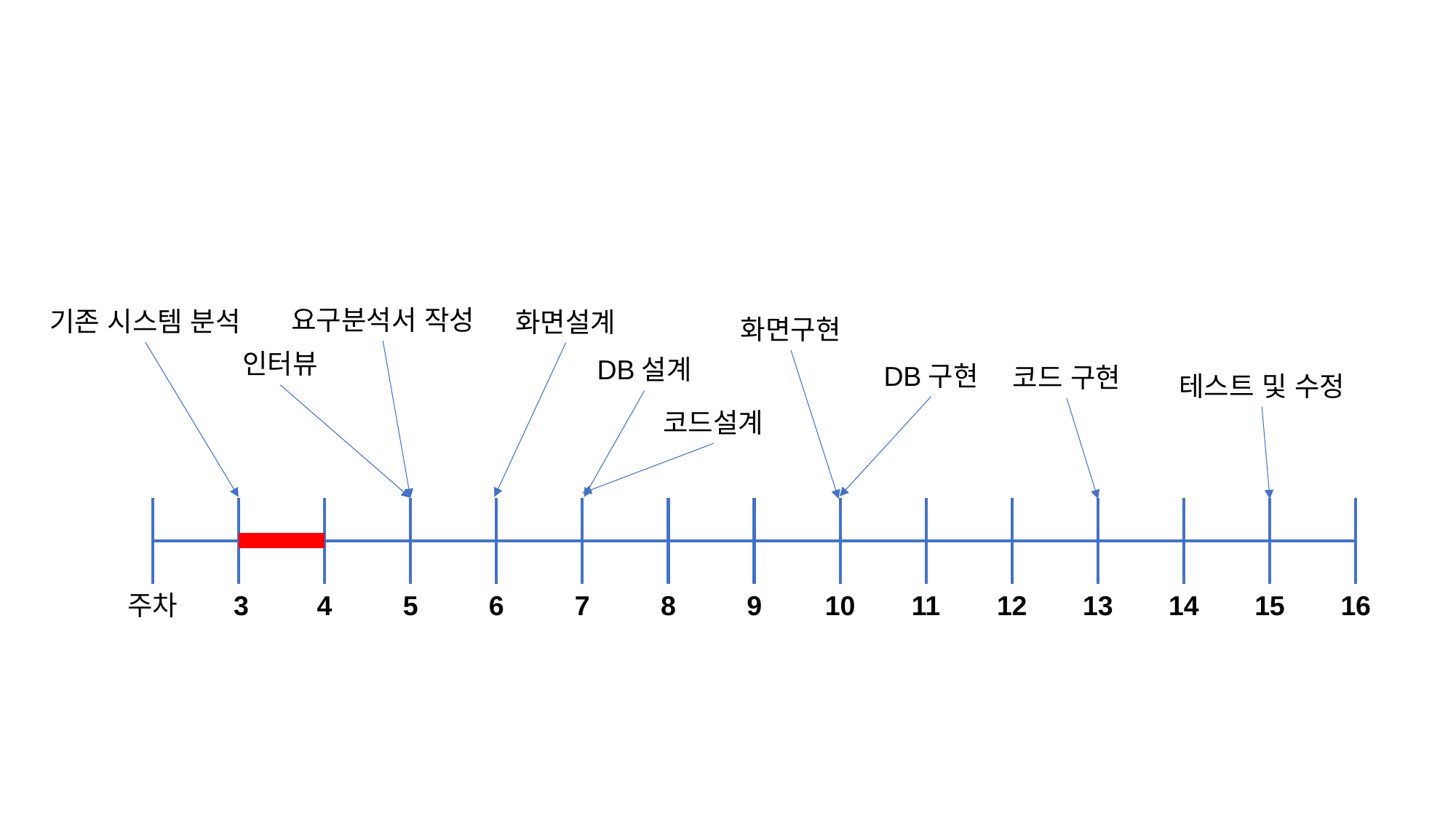

요구분석서 작성
기존 시스템 분석
화면설계
화면구현
인터뷰
DB설계
DB구현
코드 구현
테스트 및 수정
코드설계
4
5
6
7
8
9
10
11
12
13
14
15
16
주차
3